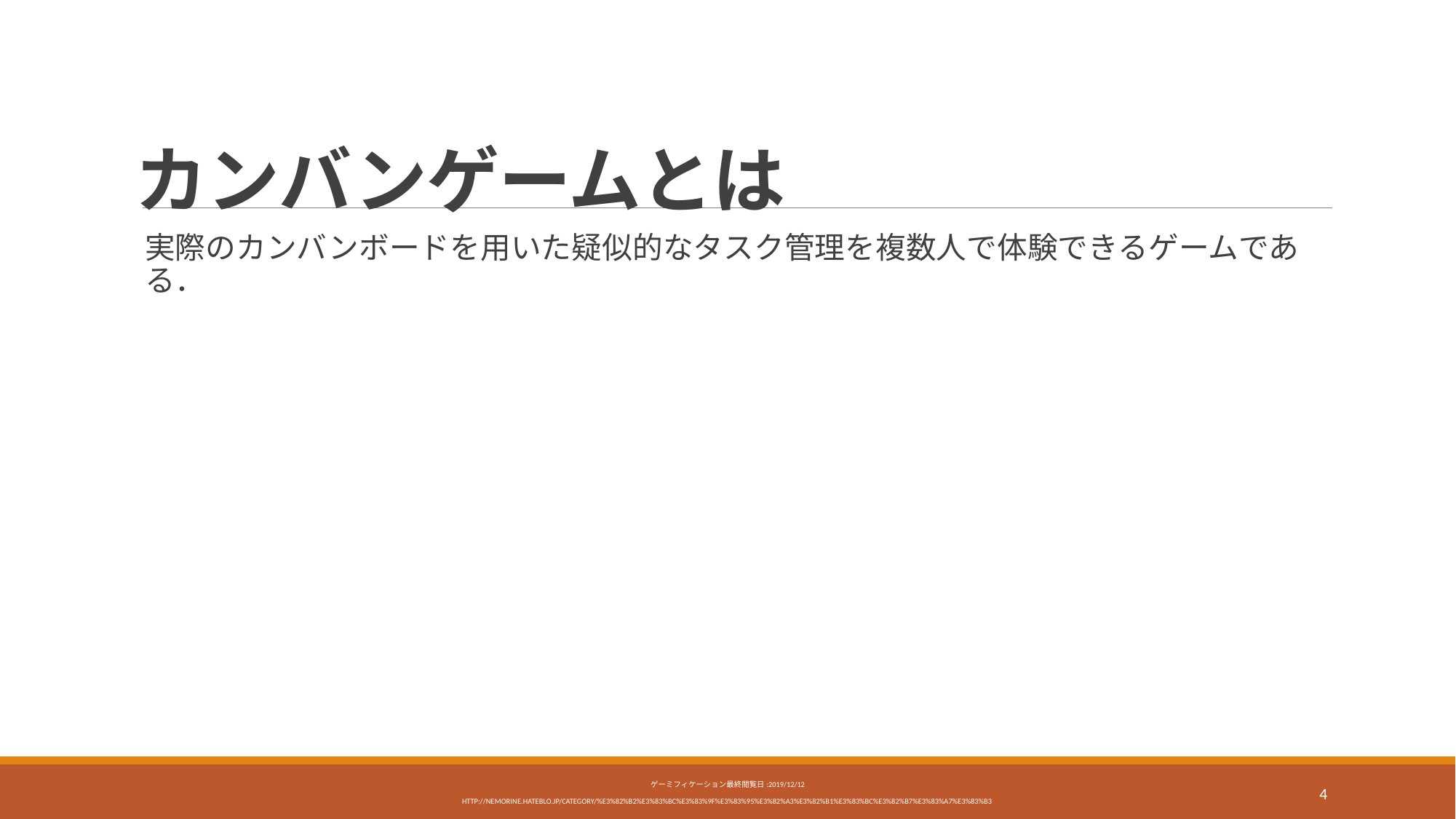

# カンバンゲームとは
実際のカンバンボードを用いた疑似的なタスク管理を複数人で体験できるゲームである．
ゲーミフィケーション最終閲覧日:2019/12/12
http://nemorine.hateblo.jp/category/%E3%82%B2%E3%83%BC%E3%83%9F%E3%83%95%E3%82%A3%E3%82%B1%E3%83%BC%E3%82%B7%E3%83%A7%E3%83%B3
4